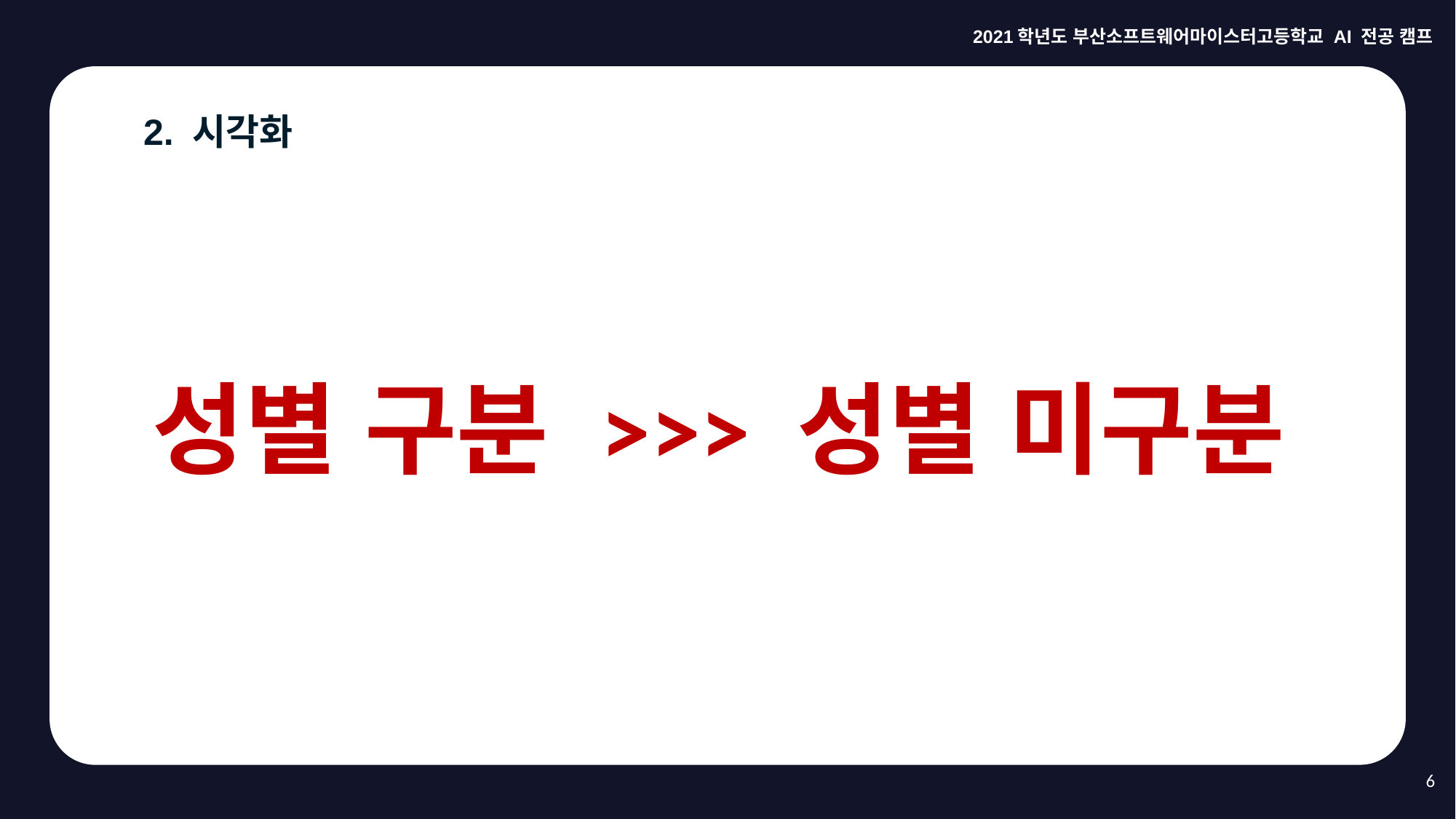

2. 시각화
성별 구분 >>> 성별 미구분
6